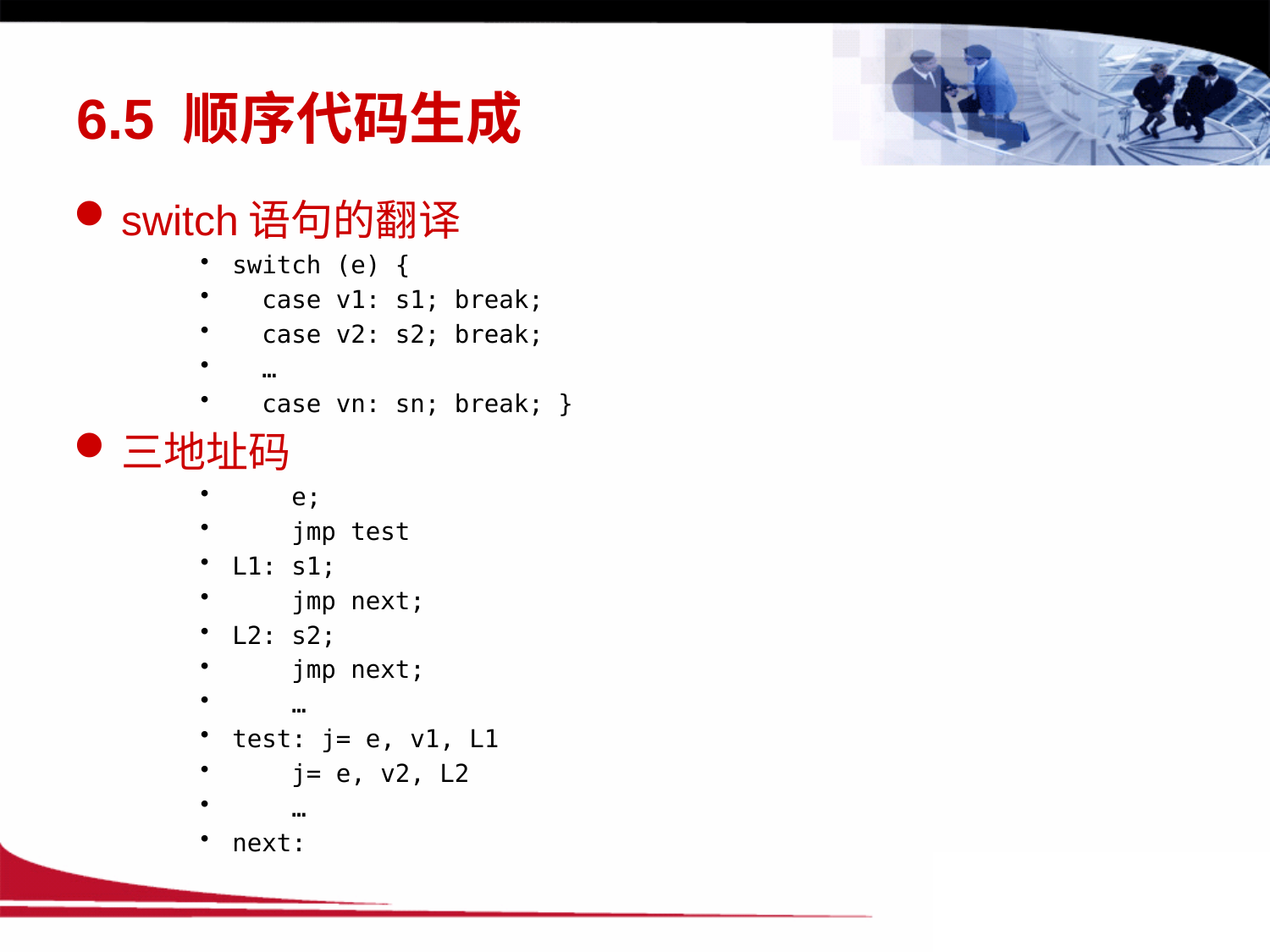

# 6.5 顺序代码生成
switch语句的翻译
switch (e) {
  case v1: s1; break;
  case v2: s2; break;
  …
  case vn: sn; break; }
三地址码
    e;
    jmp test
L1: s1;
    jmp next;
L2: s2;
    jmp next;
    …
test: j= e, v1, L1
    j= e, v2, L2
    …
next: